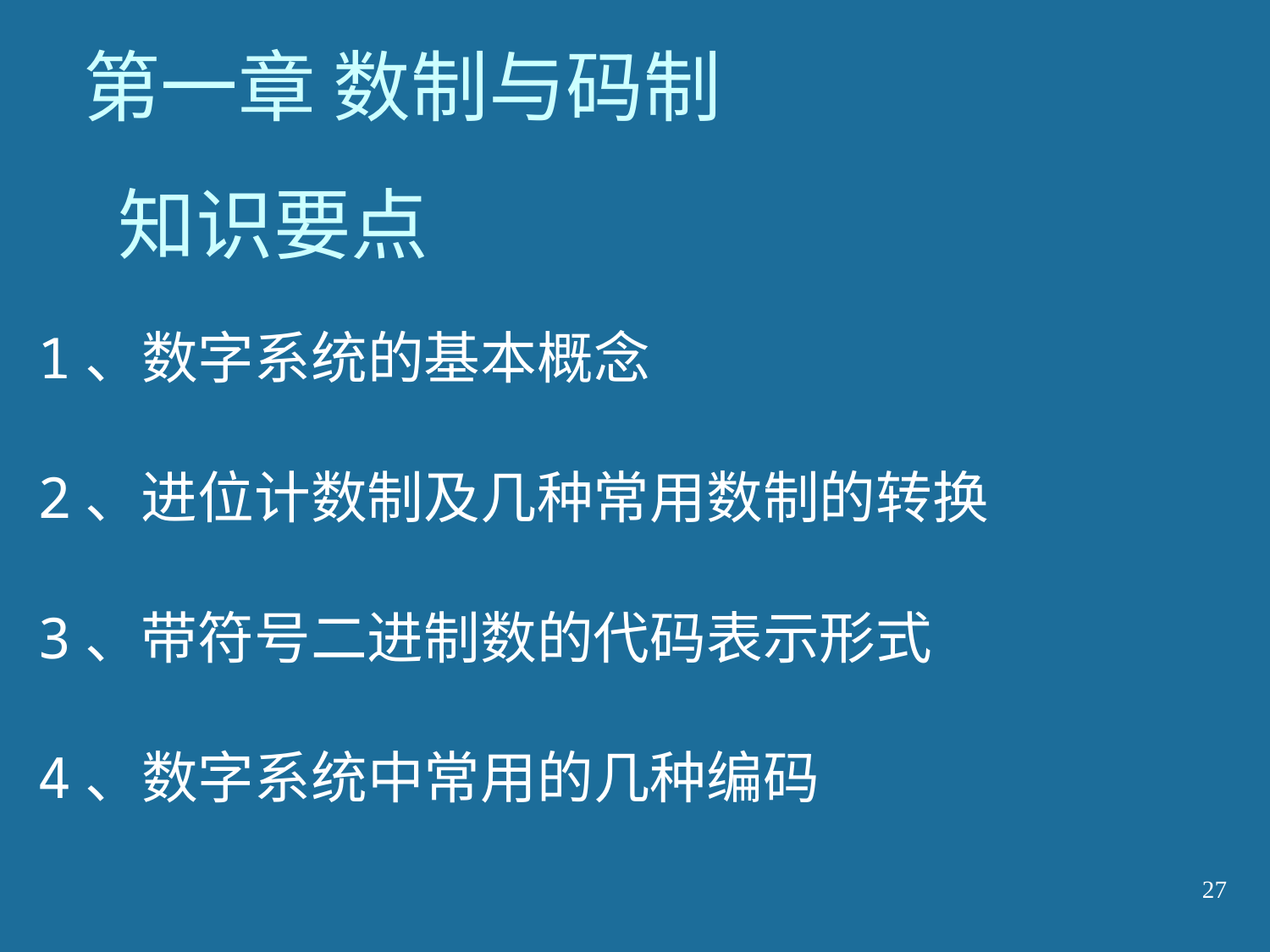

第一章 数制与码制
# 知识要点
1、数字系统的基本概念
2、进位计数制及几种常用数制的转换
3、带符号二进制数的代码表示形式
4、数字系统中常用的几种编码
27